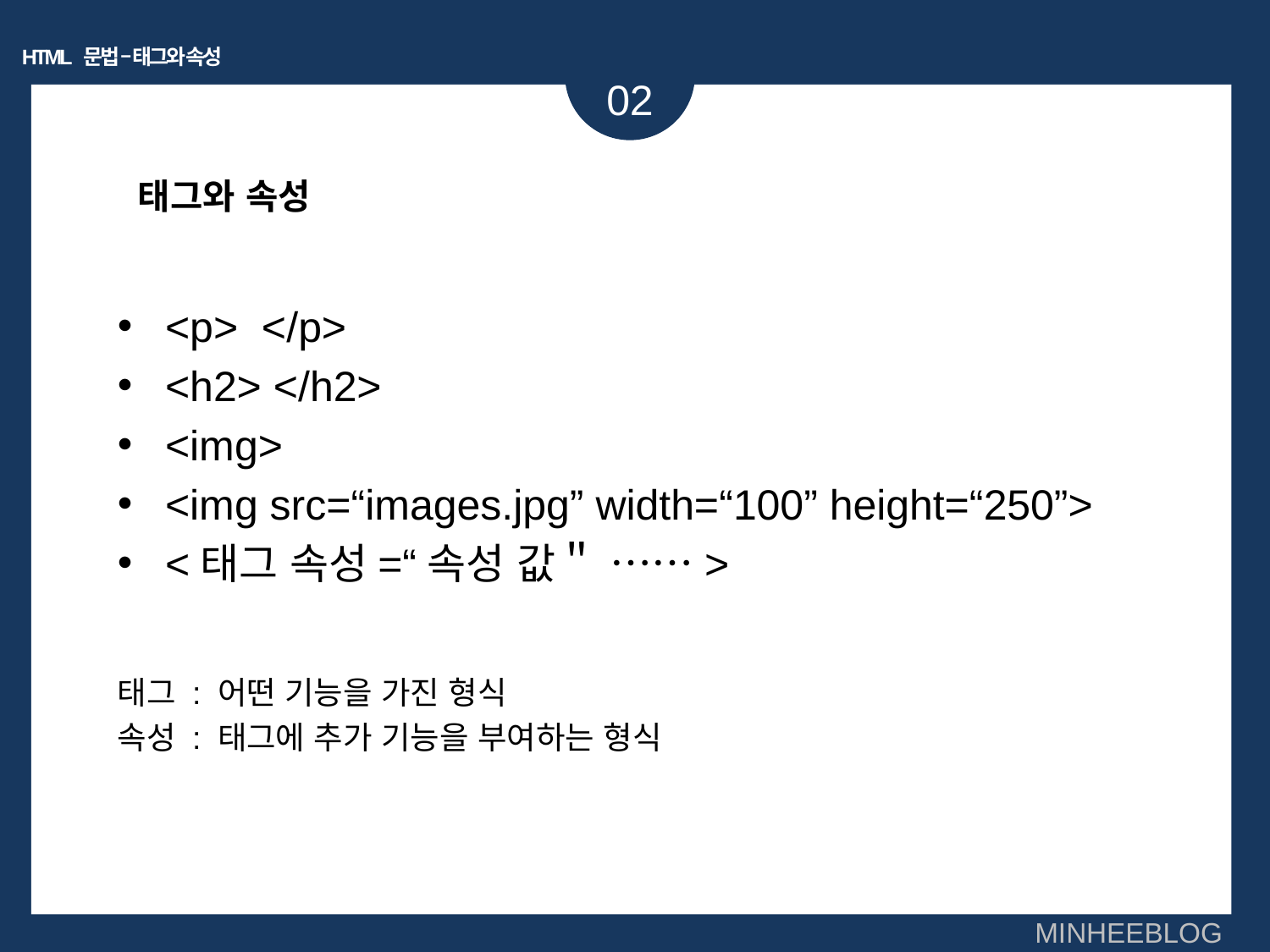

HTML 문법 – 태그와 속성
02

태그와 속성
<p>  </p>
<h2> </h2>
<img>
<img src=“images.jpg” width=“100” height=“250”>
<태그 속성=“속성 값＂ ……>

태그 : 어떤 기능을 가진 형식
속성 : 태그에 추가 기능을 부여하는 형식

MINHEEBLOG